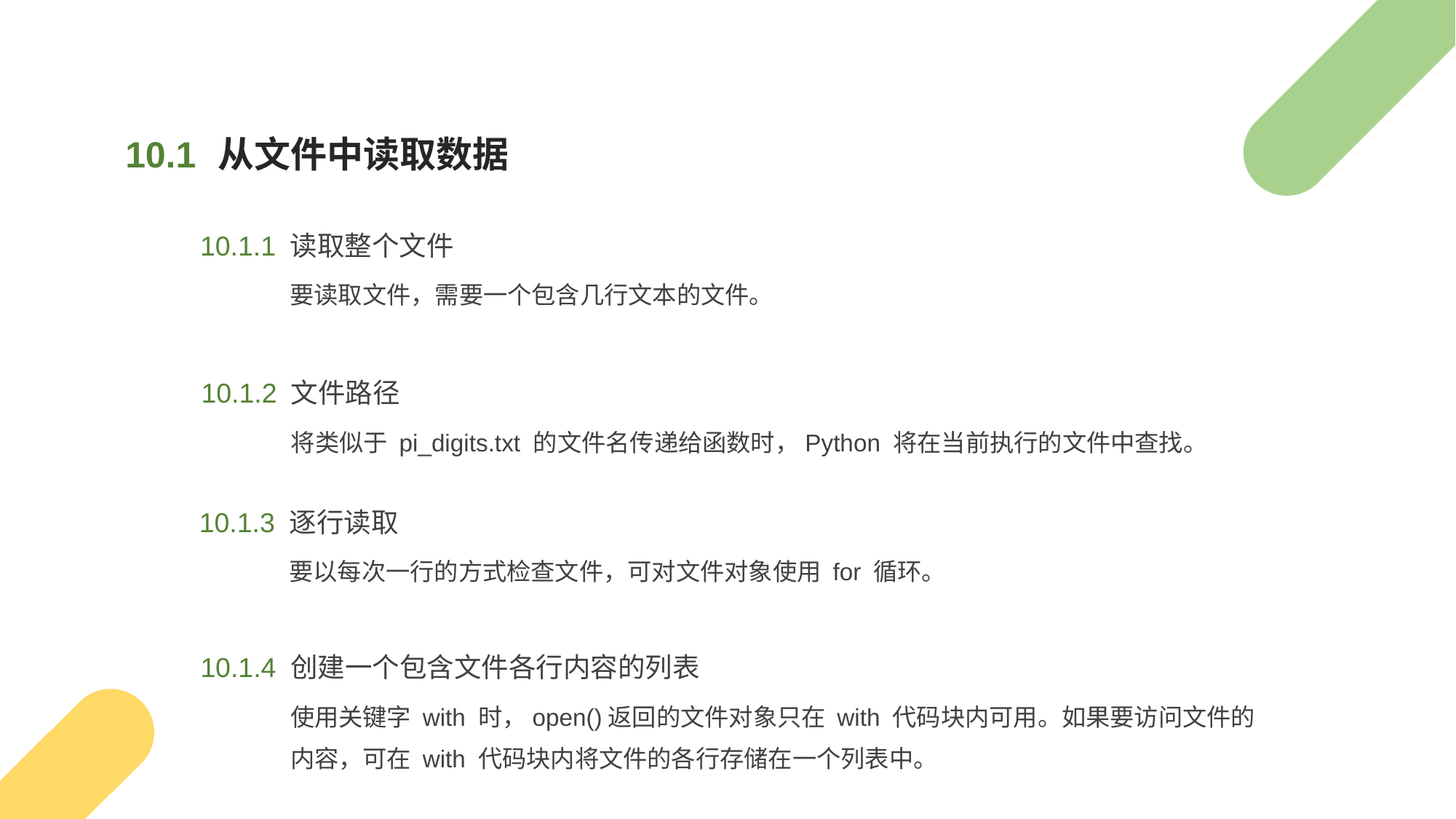

从文件中读取数据
10.1
读取整个文件
10.1.1
要读取文件，需要一个包含几行文本的文件。
文件路径
10.1.2
将类似于 pi_digits.txt 的文件名传递给函数时，Python 将在当前执行的文件中查找。
逐行读取
10.1.3
要以每次一行的方式检查文件，可对文件对象使用 for 循环。
创建一个包含文件各行内容的列表
10.1.4
使用关键字 with 时，open()返回的文件对象只在 with 代码块内可用。如果要访问文件的
内容，可在 with 代码块内将文件的各行存储在一个列表中。